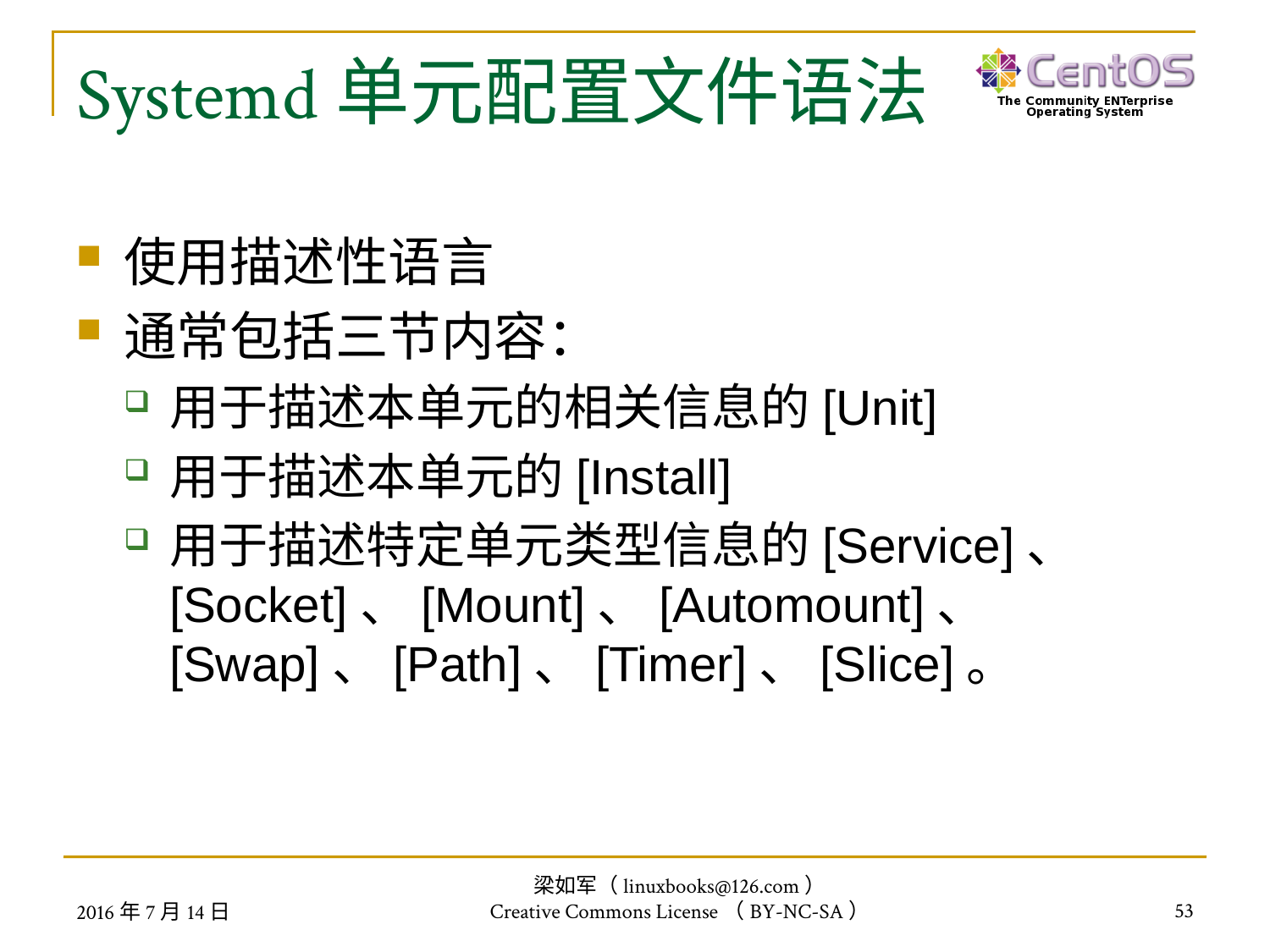

# Systemd单元配置文件语法
使用描述性语言
通常包括三节内容：
用于描述本单元的相关信息的[Unit]
用于描述本单元的[Install]
用于描述特定单元类型信息的[Service]、[Socket]、[Mount]、[Automount]、[Swap]、[Path]、[Timer]、[Slice]。

梁如军（linuxbooks@126.com）
Creative Commons License（BY-NC-SA）
2016年7月14日
53